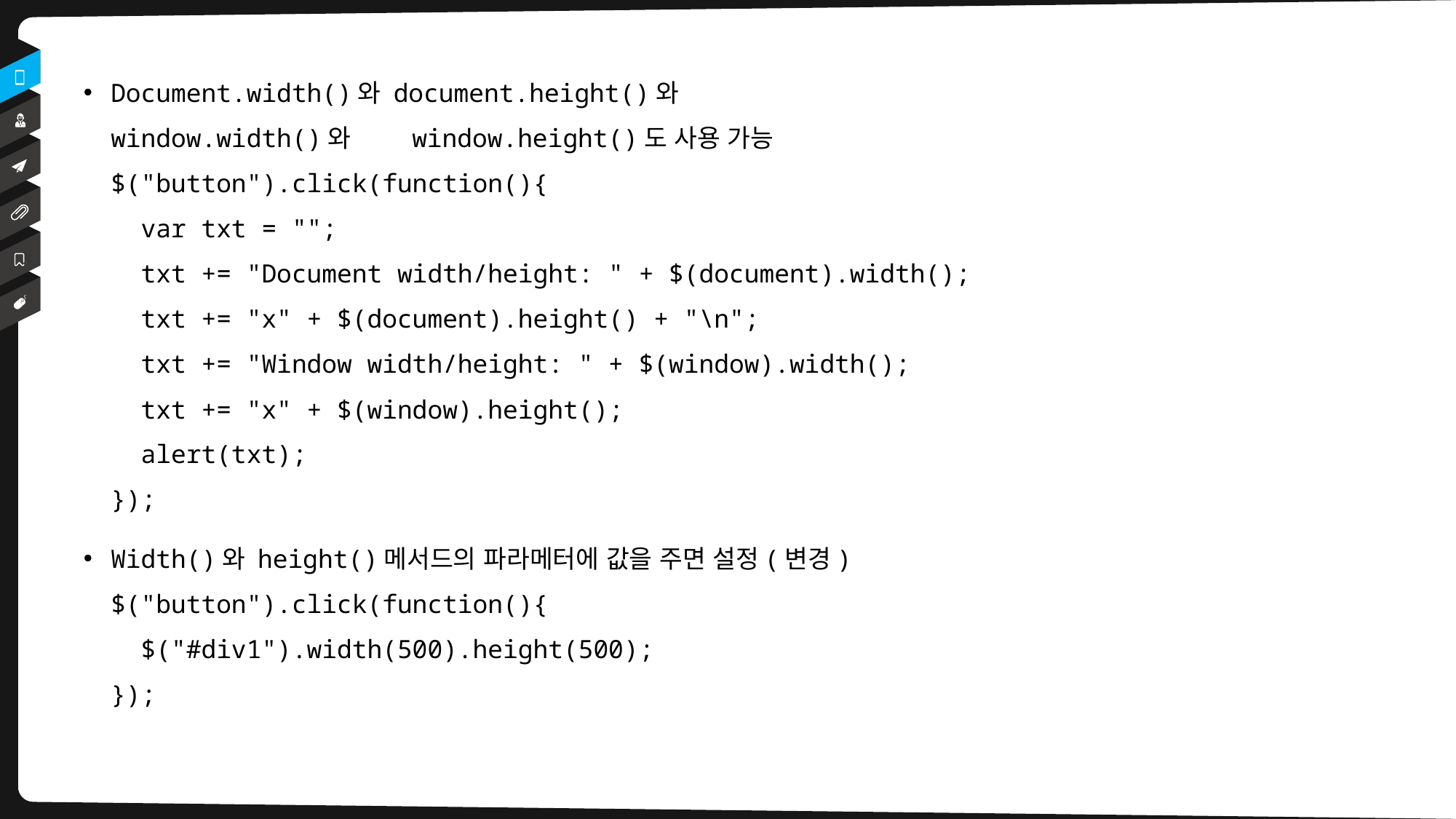

Document.width()와 document.height()와
window.width()와	window.height()도 사용 가능
$("button").click(function(){
  var txt = "";
  txt += "Document width/height: " + $(document).width();
  txt += "x" + $(document).height() + "\n";
  txt += "Window width/height: " + $(window).width();
  txt += "x" + $(window).height();
  alert(txt);
});
Width()와 height()메서드의 파라메터에 값을 주면 설정(변경)
$("button").click(function(){
  $("#div1").width(500).height(500);
});